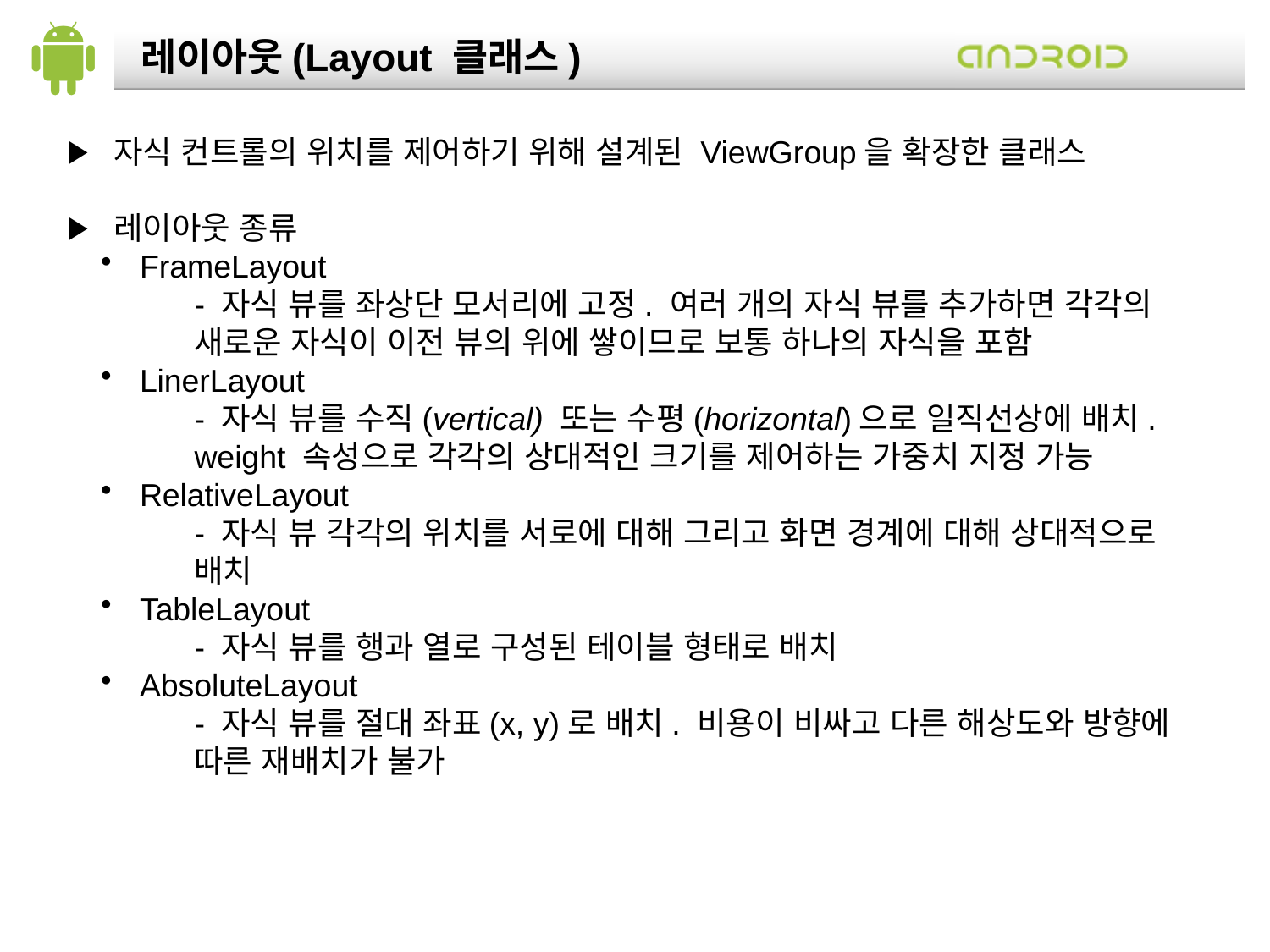

레이아웃(Layout 클래스)
 자식 컨트롤의 위치를 제어하기 위해 설계된 ViewGroup을 확장한 클래스

 레이아웃 종류
 FrameLayout
- 자식 뷰를 좌상단 모서리에 고정. 여러 개의 자식 뷰를 추가하면 각각의 새로운 자식이 이전 뷰의 위에 쌓이므로 보통 하나의 자식을 포함
 LinerLayout
- 자식 뷰를 수직(vertical) 또는 수평(horizontal)으로 일직선상에 배치. weight 속성으로 각각의 상대적인 크기를 제어하는 가중치 지정 가능
 RelativeLayout
- 자식 뷰 각각의 위치를 서로에 대해 그리고 화면 경계에 대해 상대적으로 배치
 TableLayout
- 자식 뷰를 행과 열로 구성된 테이블 형태로 배치
 AbsoluteLayout
- 자식 뷰를 절대 좌표(x, y)로 배치. 비용이 비싸고 다른 해상도와 방향에 따른 재배치가 불가